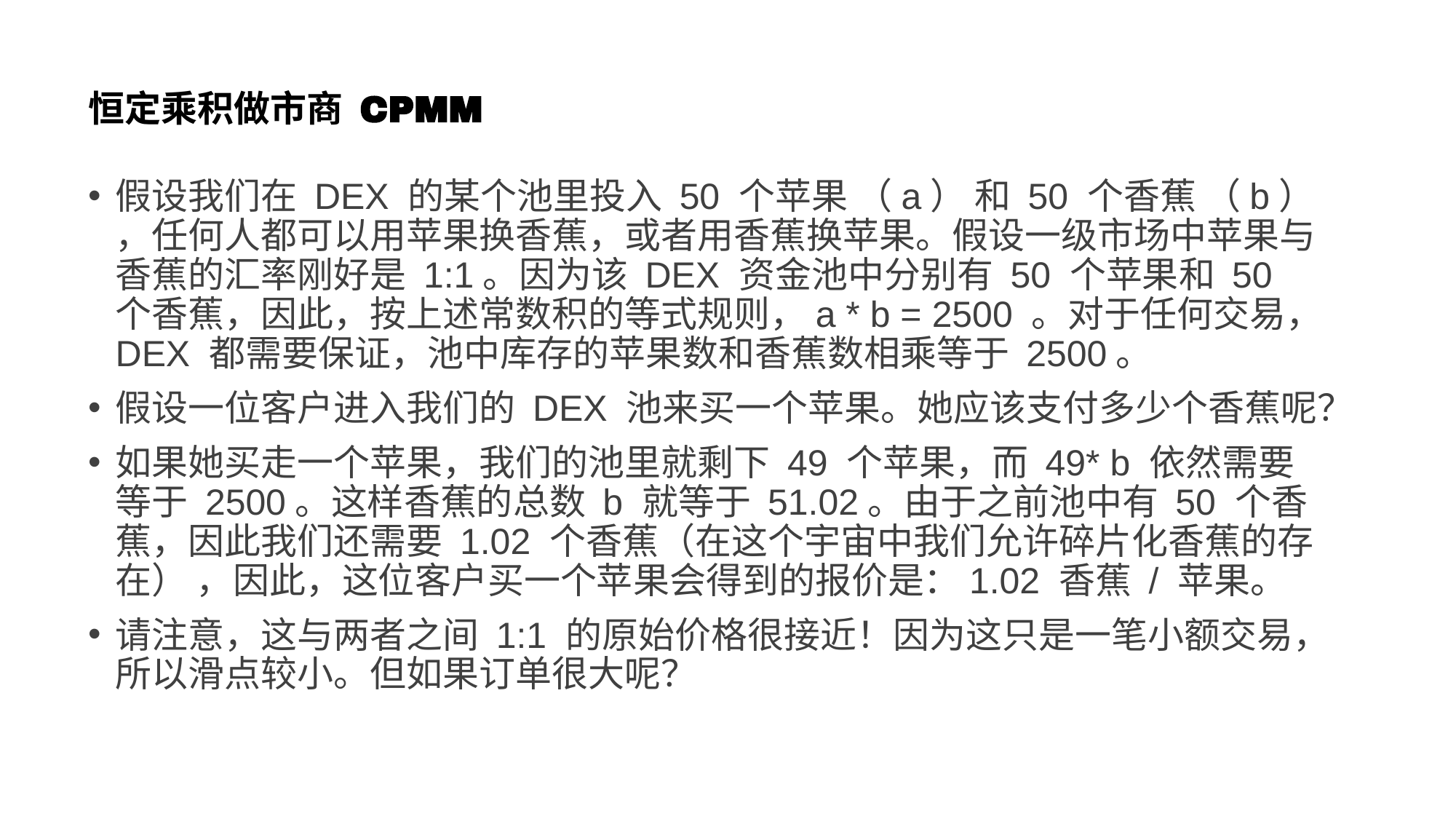

# 恒定乘积做市商 CPMM
假设我们在 DEX 的某个池里投入 50 个苹果 （a） 和 50 个香蕉 （b） ，任何人都可以用苹果换香蕉，或者用香蕉换苹果。假设一级市场中苹果与香蕉的汇率刚好是 1:1。因为该 DEX 资金池中分别有 50 个苹果和 50 个香蕉，因此，按上述常数积的等式规则，a * b = 2500 。对于任何交易，DEX 都需要保证，池中库存的苹果数和香蕉数相乘等于 2500。
假设一位客户进入我们的 DEX 池来买一个苹果。她应该支付多少个香蕉呢？
如果她买走一个苹果，我们的池里就剩下 49 个苹果，而 49* b 依然需要等于 2500。这样香蕉的总数 b 就等于 51.02。由于之前池中有 50 个香蕉，因此我们还需要 1.02 个香蕉（在这个宇宙中我们允许碎片化香蕉的存在） ，因此，这位客户买一个苹果会得到的报价是：1.02 香蕉 / 苹果。
请注意，这与两者之间 1:1 的原始价格很接近！因为这只是一笔小额交易，所以滑点较小。但如果订单很大呢？